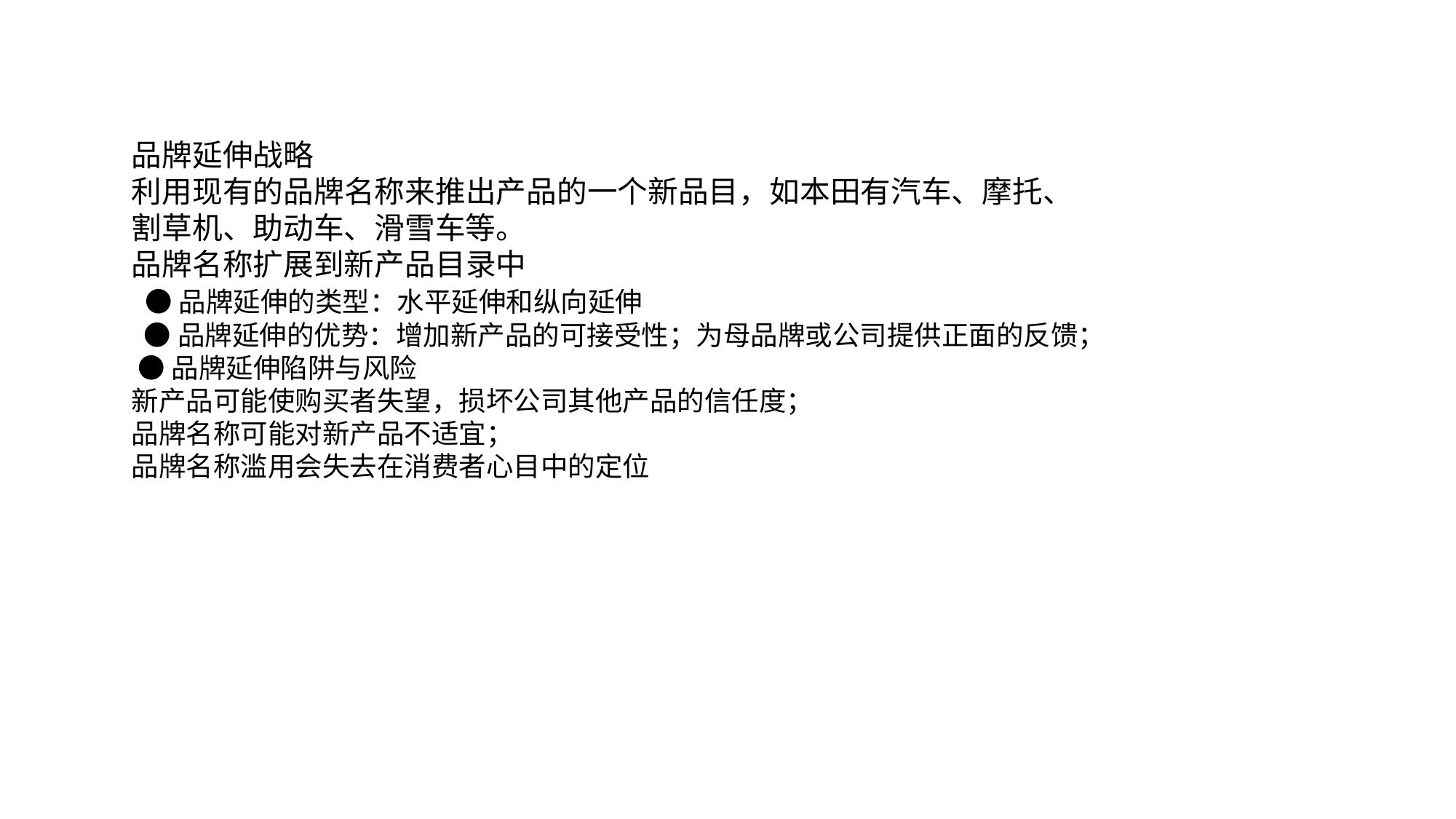

品牌延伸战略
利用现有的品牌名称来推出产品的一个新品目，如本田有汽车、摩托、割草机、助动车、滑雪车等。
品牌名称扩展到新产品目录中
  ●品牌延伸的类型：水平延伸和纵向延伸
  ●品牌延伸的优势：增加新产品的可接受性；为母品牌或公司提供正面的反馈；
 ●品牌延伸陷阱与风险
新产品可能使购买者失望，损坏公司其他产品的信任度；
品牌名称可能对新产品不适宜；
品牌名称滥用会失去在消费者心目中的定位